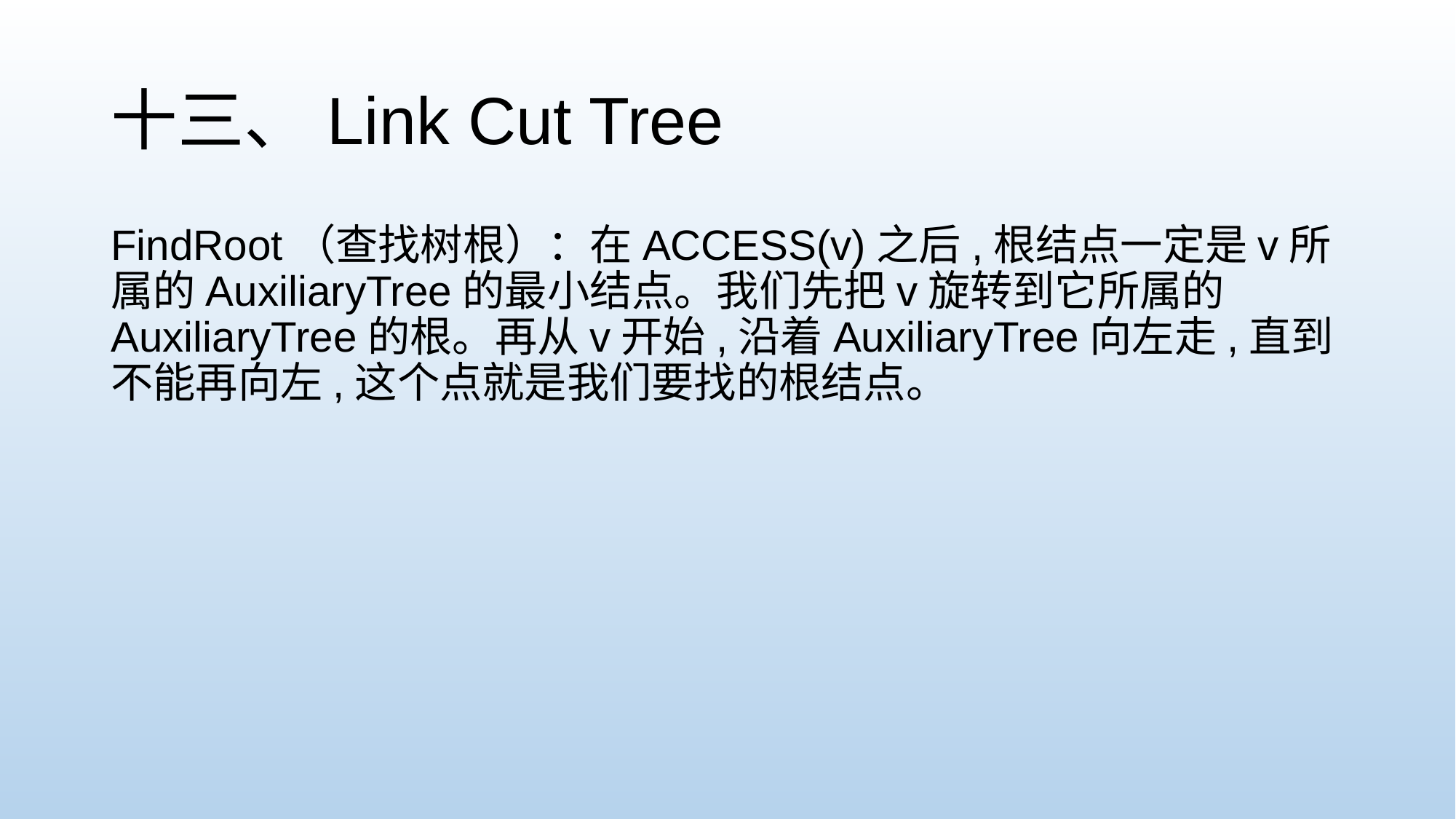

# 十三、Link Cut Tree
FindRoot（查找树根）：在ACCESS(v)之后,根结点一定是v所属的AuxiliaryTree的最小结点。我们先把v旋转到它所属的AuxiliaryTree的根。再从v开始,沿着AuxiliaryTree向左走,直到不能再向左,这个点就是我们要找的根结点。